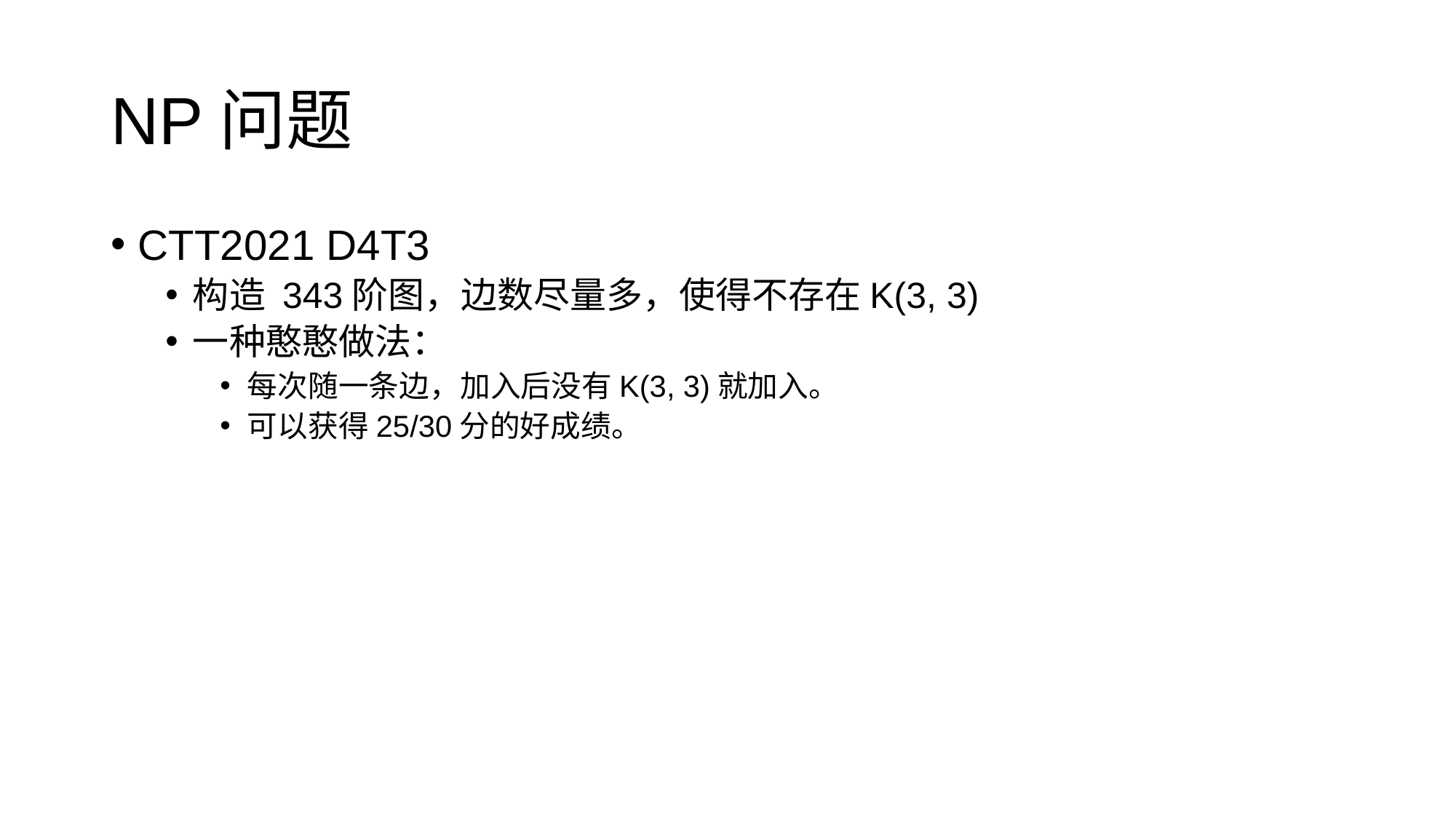

# NP问题
CTT2021 D4T3
构造 343阶图，边数尽量多，使得不存在K(3, 3)
一种憨憨做法：
每次随一条边，加入后没有K(3, 3)就加入。
可以获得25/30分的好成绩。